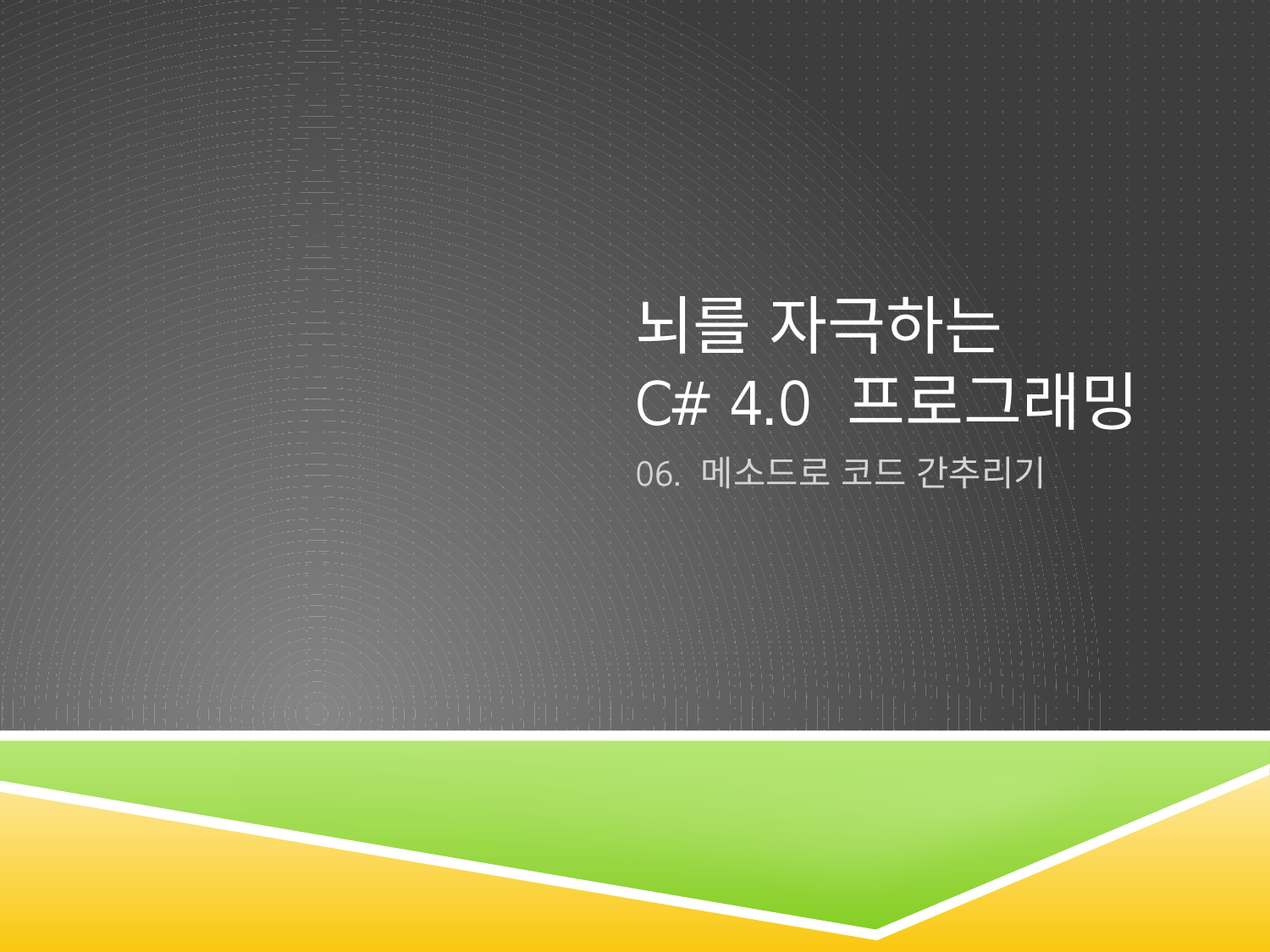

# 뇌를 자극하는 C# 4.0 프로그래밍
06. 메소드로 코드 간추리기